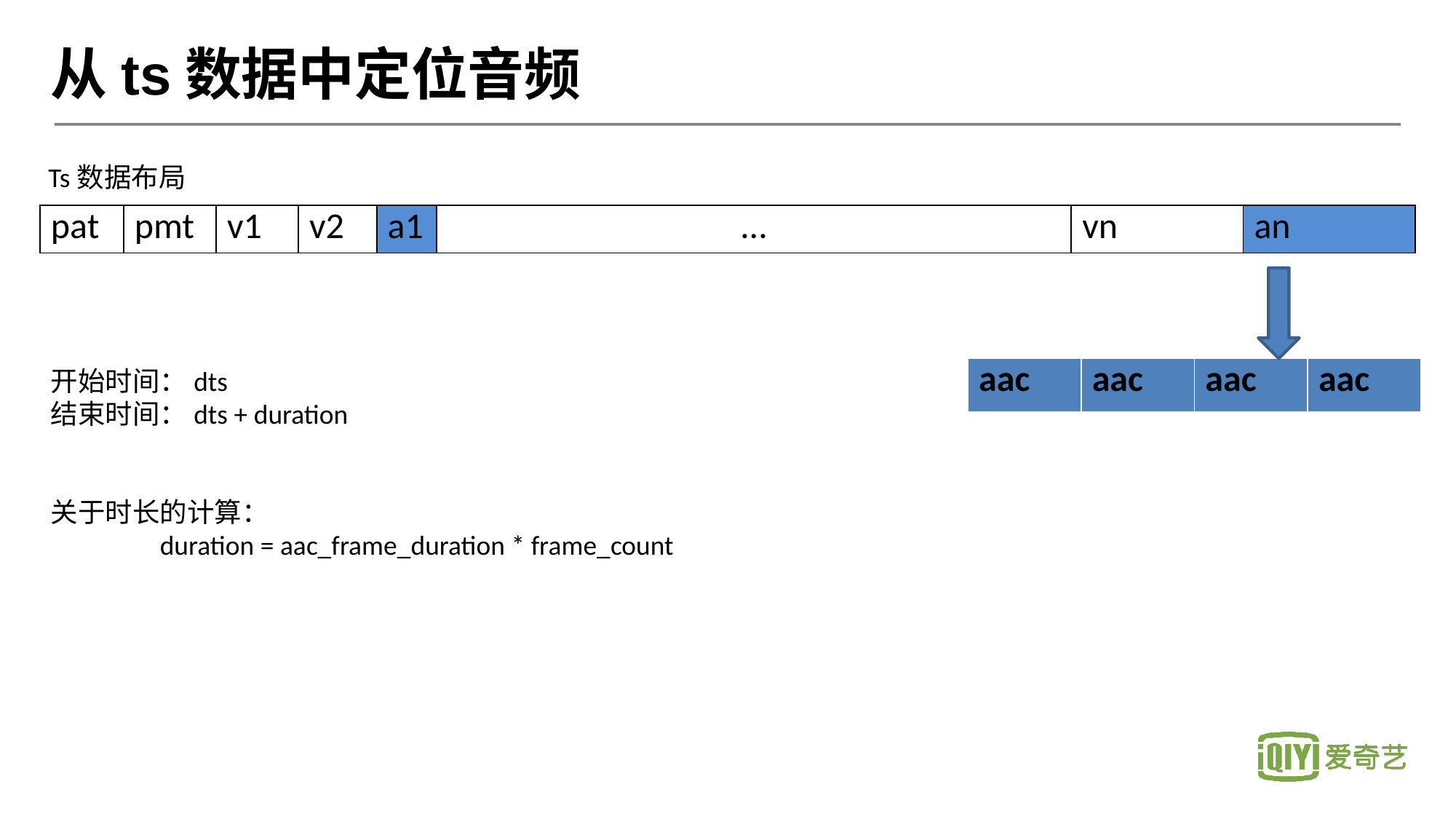

# 从ts数据中定位音频
Ts数据布局
| pat | pmt | v1 | v2 | a1 | … | vn | an |
| --- | --- | --- | --- | --- | --- | --- | --- |

开始时间：dts
结束时间：dts + duration

关于时长的计算：
	duration = aac_frame_duration * frame_count

| aac | aac | aac | aac |
| --- | --- | --- | --- |